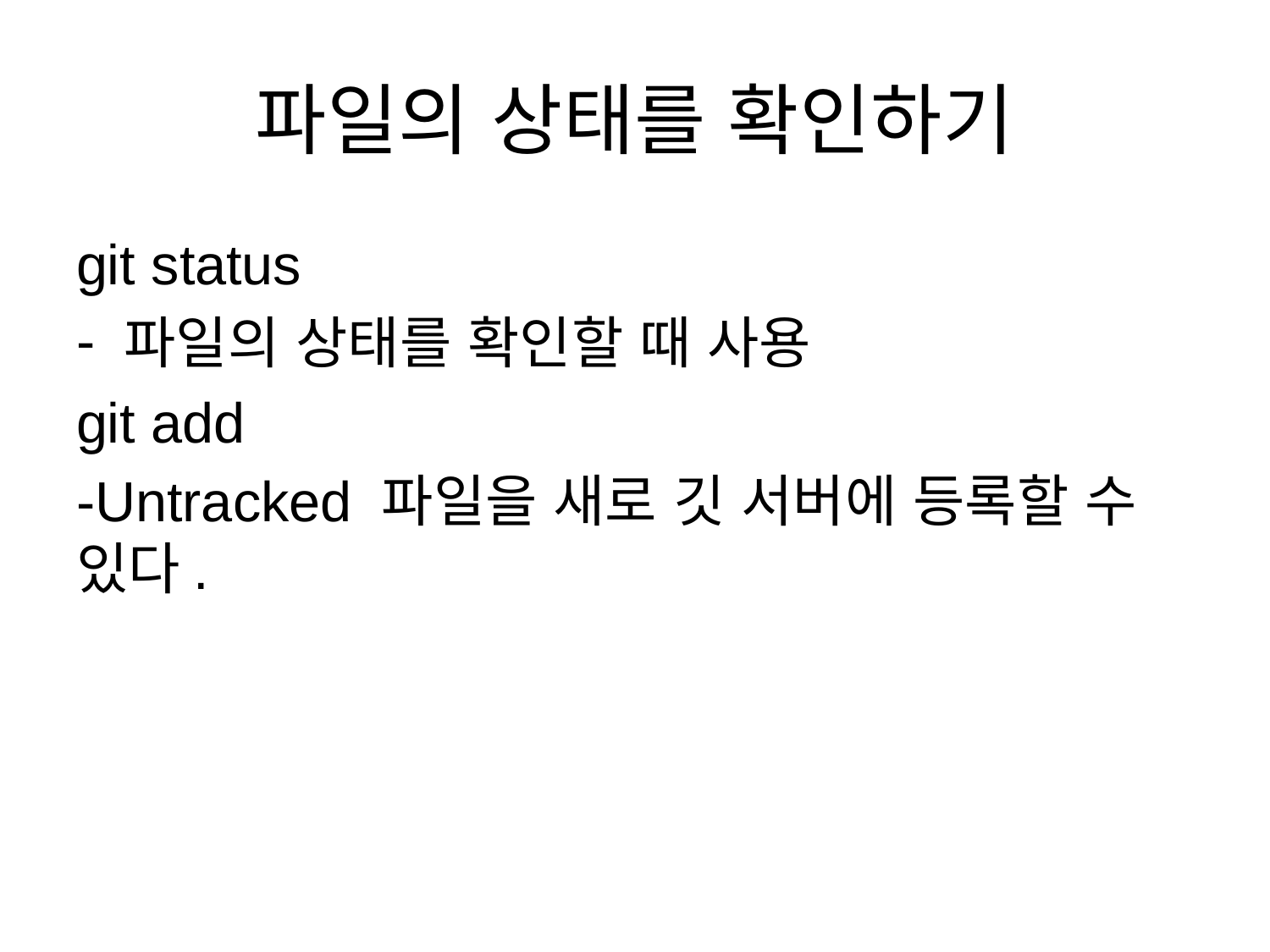

# 파일의 상태를 확인하기
git status
파일의 상태를 확인할 때 사용
git add
-Untracked 파일을 새로 깃 서버에 등록할 수 있다.